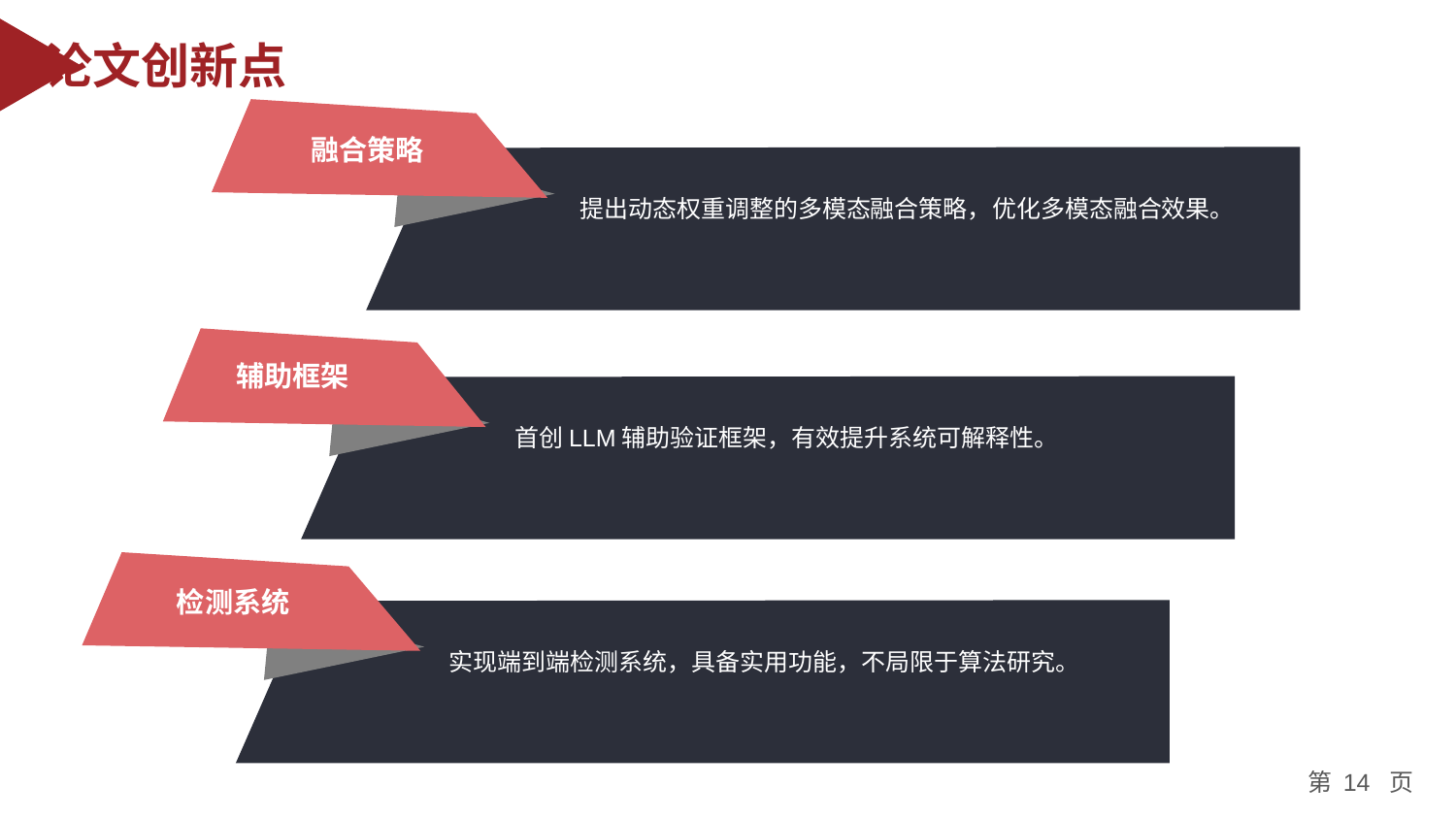

论文创新点

融合策略

提出动态权重调整的多模态融合策略，优化多模态融合效果。

辅助框架

首创LLM辅助验证框架，有效提升系统可解释性。

检测系统

实现端到端检测系统，具备实用功能，不局限于算法研究。